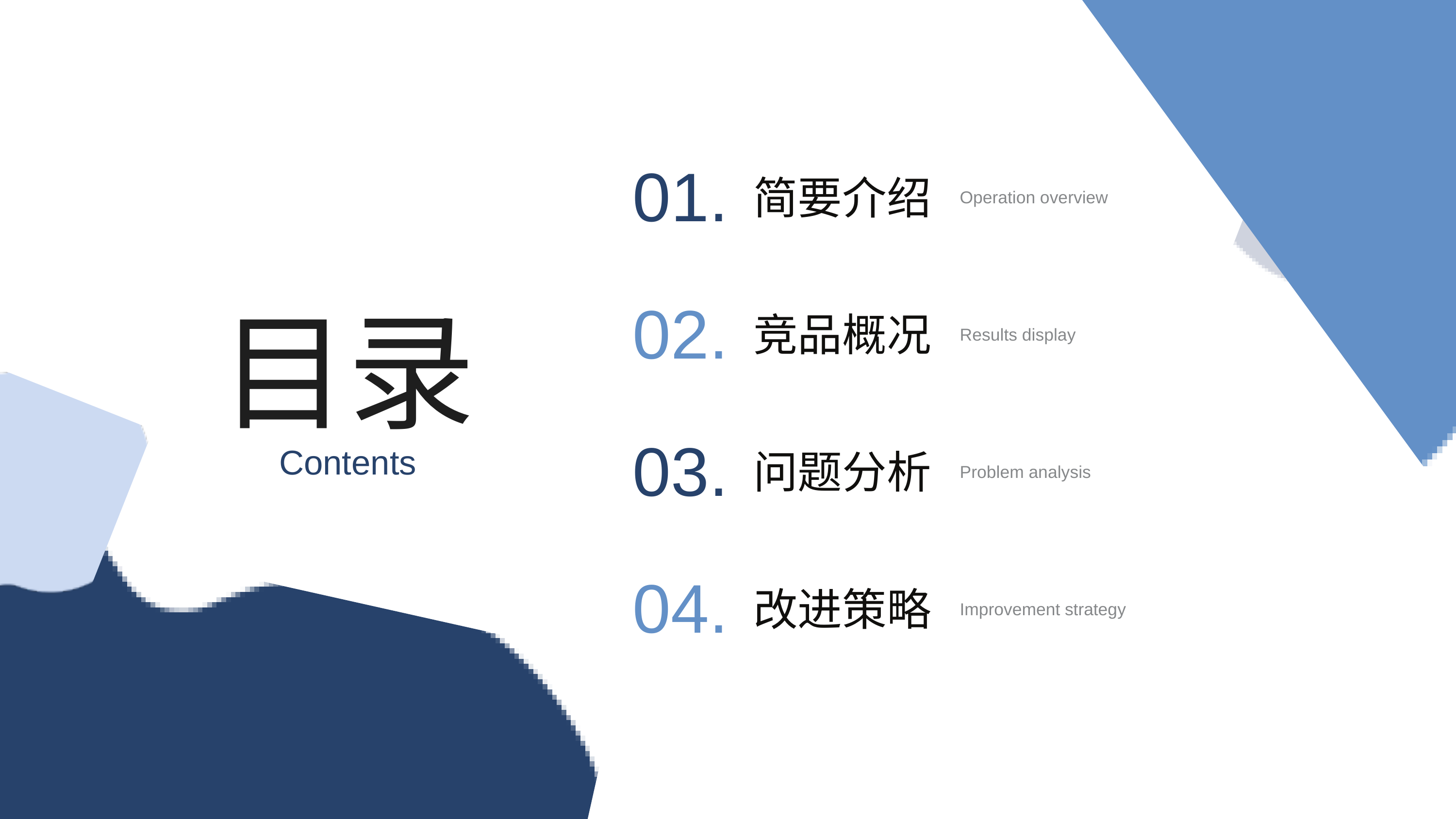

01.
简要介绍
Operation overview
02.
目录
竞品概况
Results display

03.
Contents
问题分析
Problem analysis

04.
改进策略
Improvement strategy